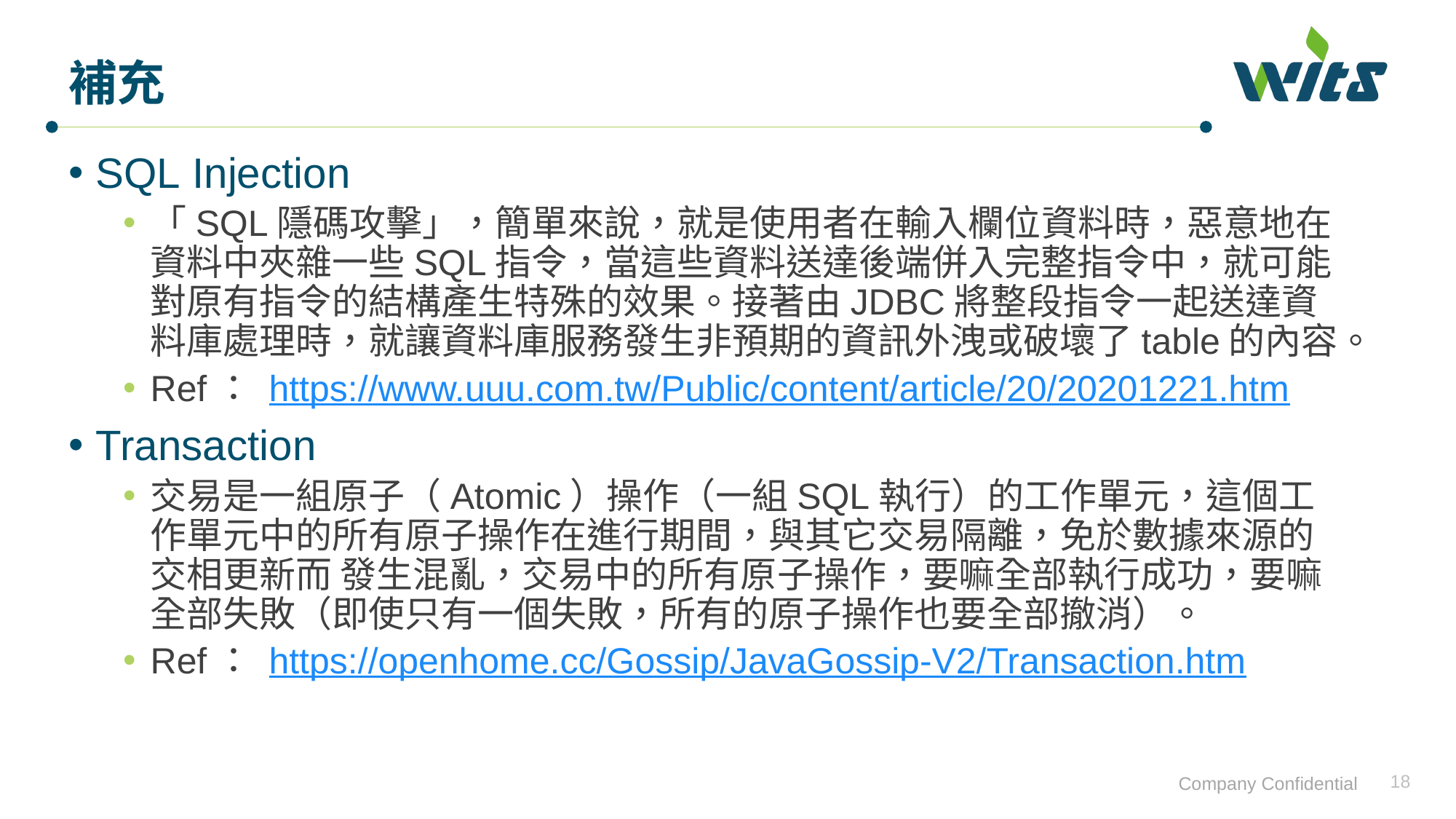

# 補充
SQL Injection
「SQL隱碼攻擊」，簡單來說，就是使用者在輸入欄位資料時，惡意地在資料中夾雜一些SQL指令，當這些資料送達後端併入完整指令中，就可能對原有指令的結構產生特殊的效果。接著由JDBC將整段指令一起送達資料庫處理時，就讓資料庫服務發生非預期的資訊外洩或破壞了table的內容。
Ref： https://www.uuu.com.tw/Public/content/article/20/20201221.htm
Transaction
交易是一組原子（Atomic）操作（一組SQL執行）的工作單元，這個工作單元中的所有原子操作在進行期間，與其它交易隔離，免於數據來源的交相更新而 發生混亂，交易中的所有原子操作，要嘛全部執行成功，要嘛全部失敗（即使只有一個失敗，所有的原子操作也要全部撤消）。
Ref： https://openhome.cc/Gossip/JavaGossip-V2/Transaction.htm

18